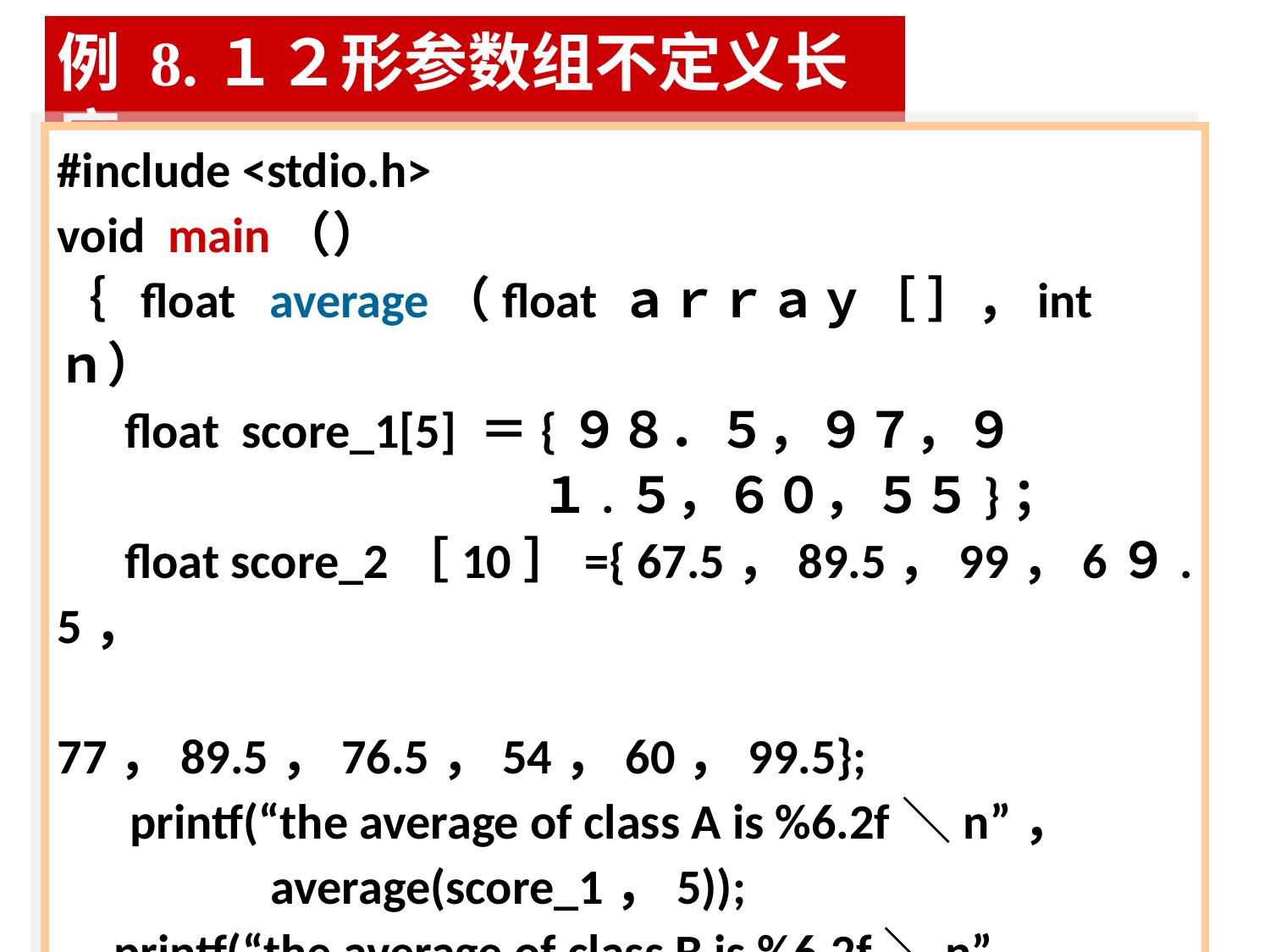

例 8.１２形参数组不定义长度
#include <stdio.h>
void  main（）
｛  float   average（float ａｒｒａｙ［ ］，int ｎ）
      float  score_1[5] ＝{９８．５，９７，９
                                          １.５，６０，５５}；
      float score_2［10］={ 67.5，89.5，99，6９.5，
                                77，89.5，76.5，54，60，99.5};
　 printf(“the average of class A is %6.2f＼n”，
                   average(score_1，5));
     printf(“the average of class B is %6.2f＼n”，
                   average(score_2，10));
 ｝
74